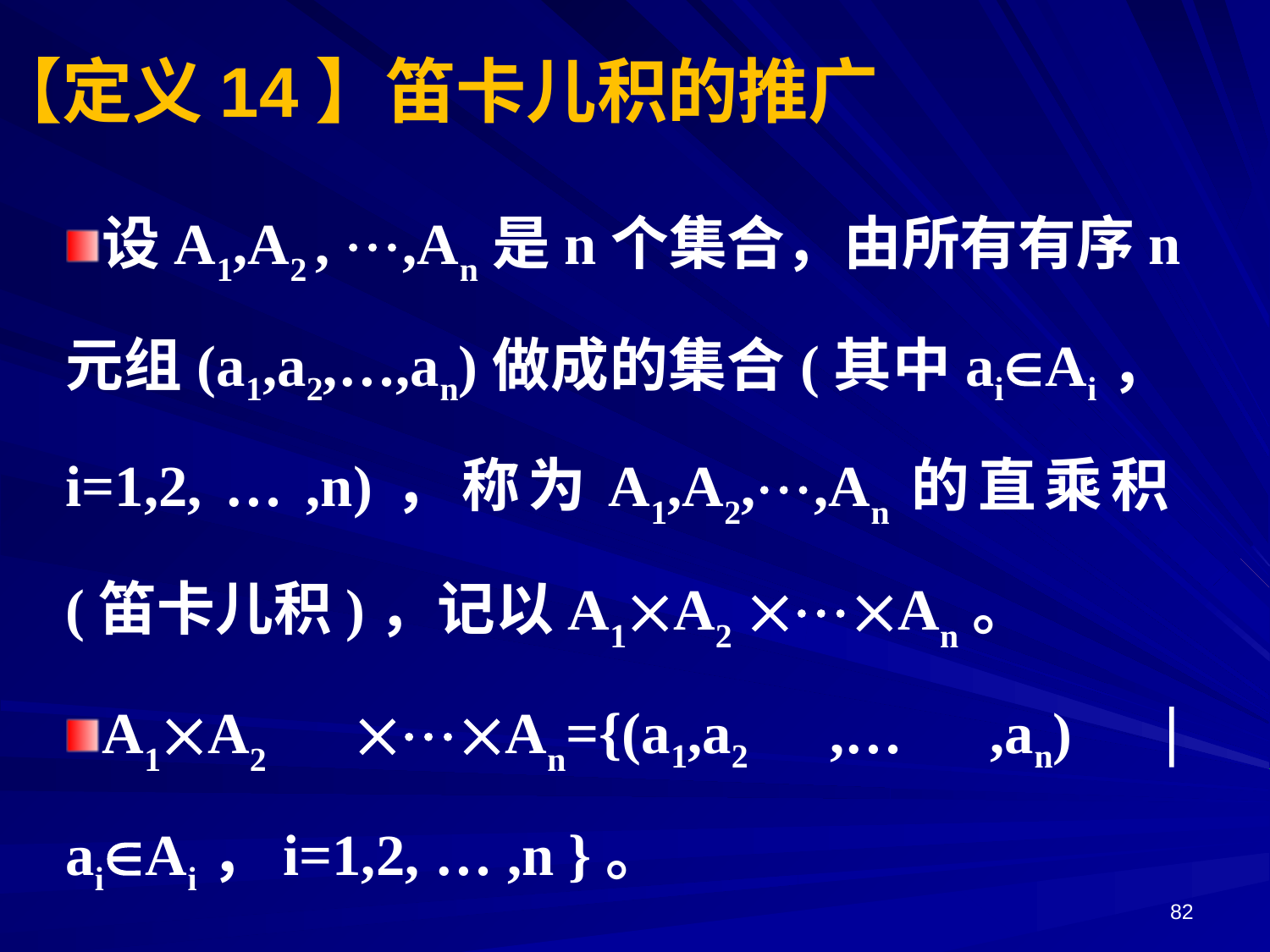

【定义14】笛卡儿积的推广
设A1,A2 , …,An是n个集合，由所有有序n元组(a1,a2,…,an)做成的集合(其中ai∈Ai，i=1,2, … ,n)，称为A1,A2,…,An的直乘积(笛卡儿积)，记以A1×A2 ×…×An。
A1×A2 ×…×An={(a1,a2 ,… ,an) | ai∈Ai，i=1,2, … ,n }。
82